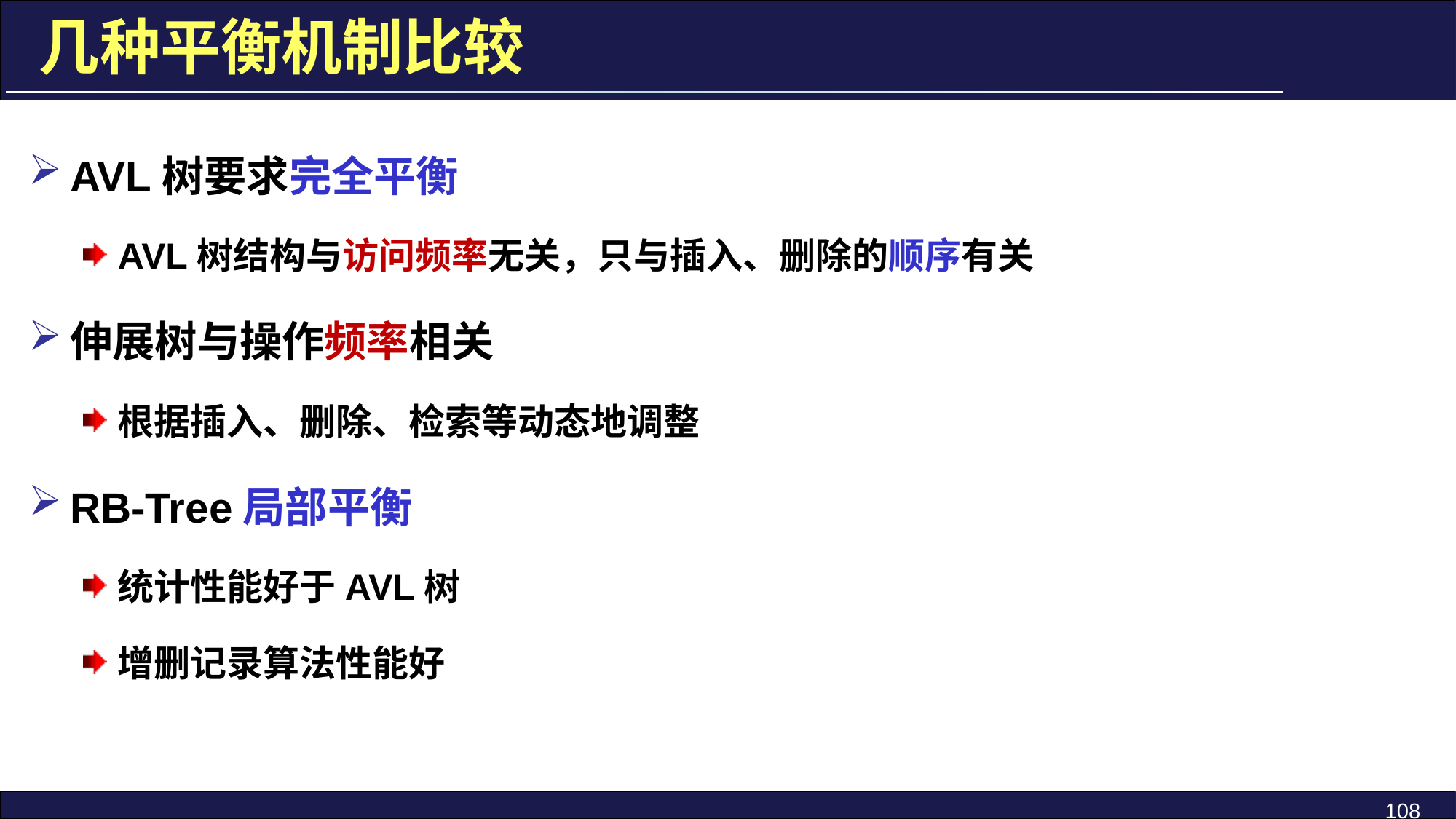

几种平衡机制比较
AVL树要求完全平衡
AVL树结构与访问频率无关，只与插入、删除的顺序有关
伸展树与操作频率相关
根据插入、删除、检索等动态地调整
RB-Tree局部平衡
统计性能好于AVL树
增删记录算法性能好
108